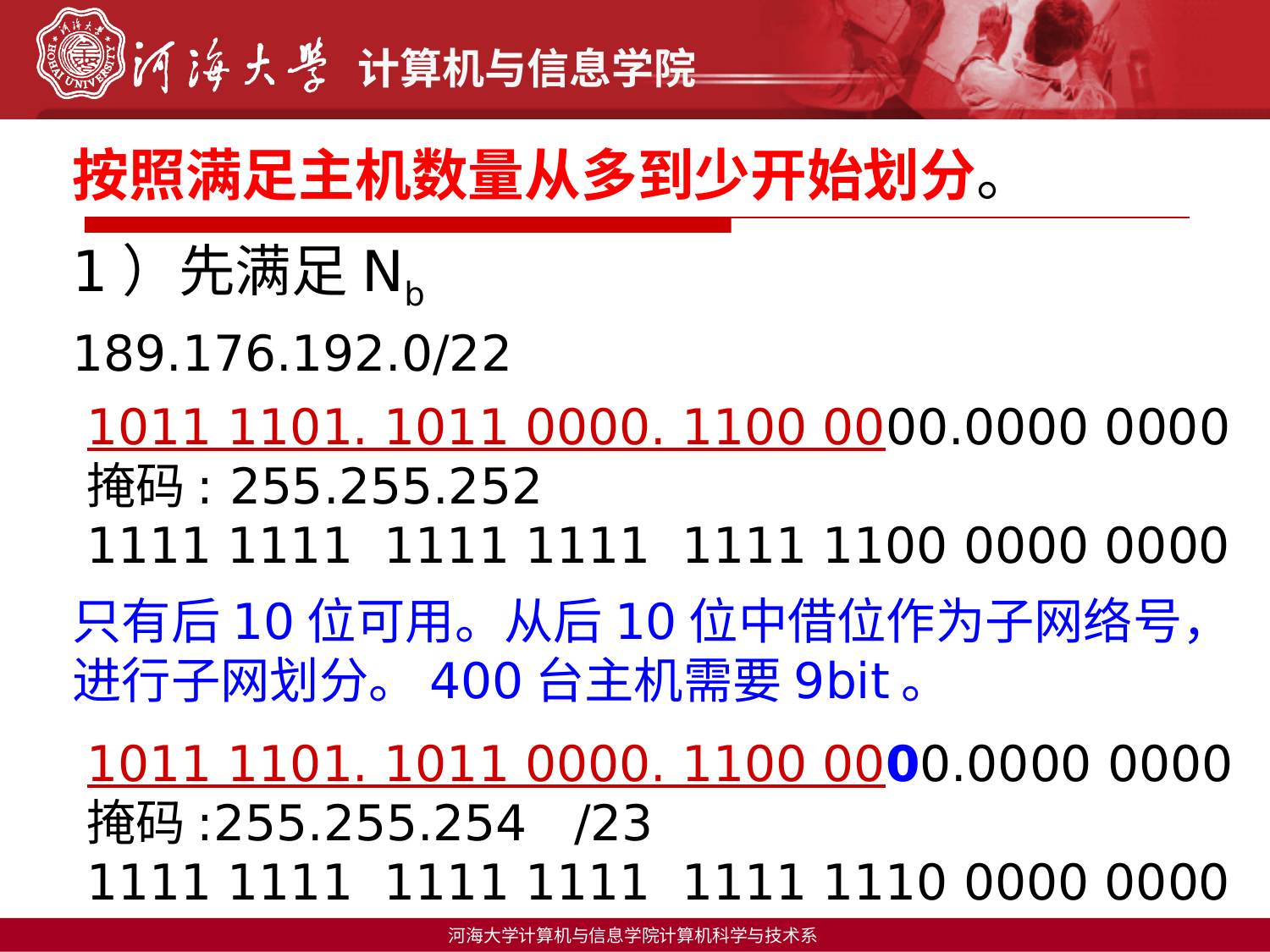

按照满足主机数量从多到少开始划分。
1）先满足Nb
189.176.192.0/22
1011 1101. 1011 0000. 1100 0000.0000 0000
掩码: 255.255.252
1111 1111  1111 1111  1111 1100 0000 0000

只有后10位可用。从后10位中借位作为子网络号，进行子网划分。400台主机需要9bit。
1011 1101. 1011 0000. 1100 0000.0000 0000
掩码:255.255.254   /23
1111 1111  1111 1111  1111 1110 0000 0000